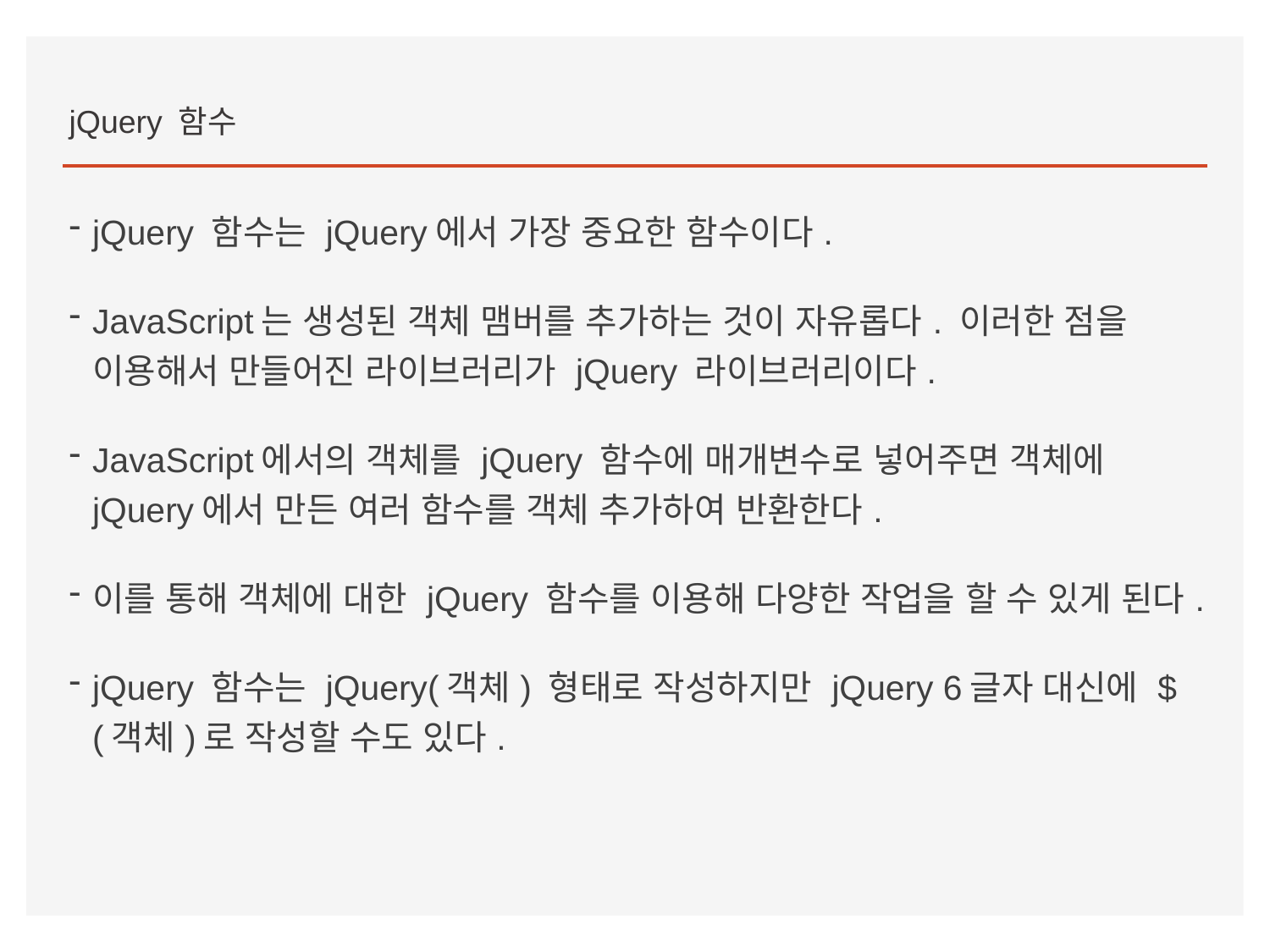

jQuery 함수
jQuery 함수는 jQuery에서 가장 중요한 함수이다.
JavaScript는 생성된 객체 맴버를 추가하는 것이 자유롭다. 이러한 점을 이용해서 만들어진 라이브러리가 jQuery 라이브러리이다.
JavaScript에서의 객체를 jQuery 함수에 매개변수로 넣어주면 객체에 jQuery에서 만든 여러 함수를 객체 추가하여 반환한다.
이를 통해 객체에 대한 jQuery 함수를 이용해 다양한 작업을 할 수 있게 된다.
jQuery 함수는 jQuery(객체) 형태로 작성하지만 jQuery 6글자 대신에 $(객체)로 작성할 수도 있다.